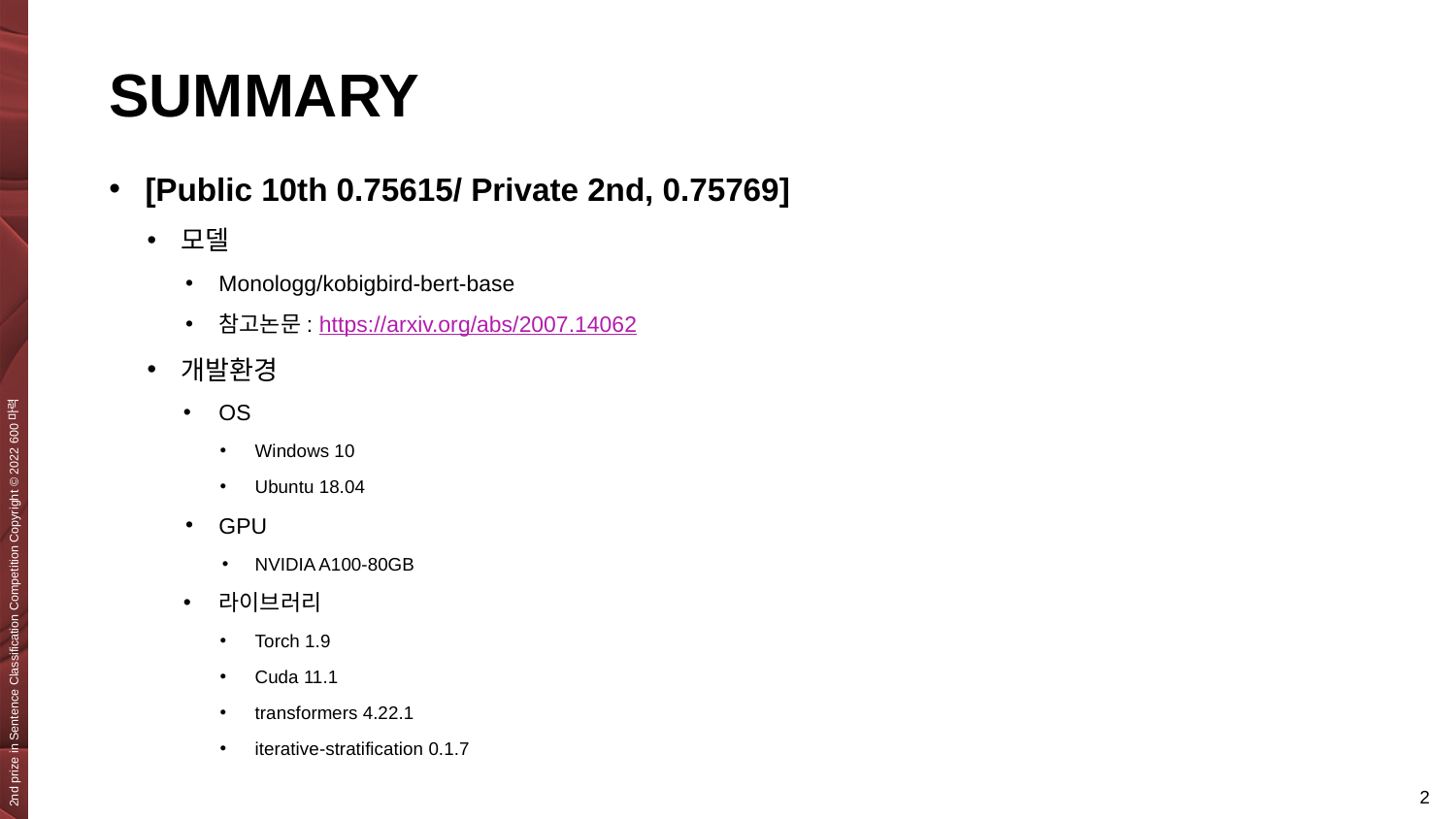

# SUMMARY
[Public 10th 0.75615/ Private 2nd, 0.75769]
모델
Monologg/kobigbird-bert-base
참고논문: https://arxiv.org/abs/2007.14062
개발환경
OS
Windows 10
Ubuntu 18.04
GPU
NVIDIA A100-80GB
라이브러리
Torch 1.9
Cuda 11.1
transformers 4.22.1
iterative-stratification 0.1.7